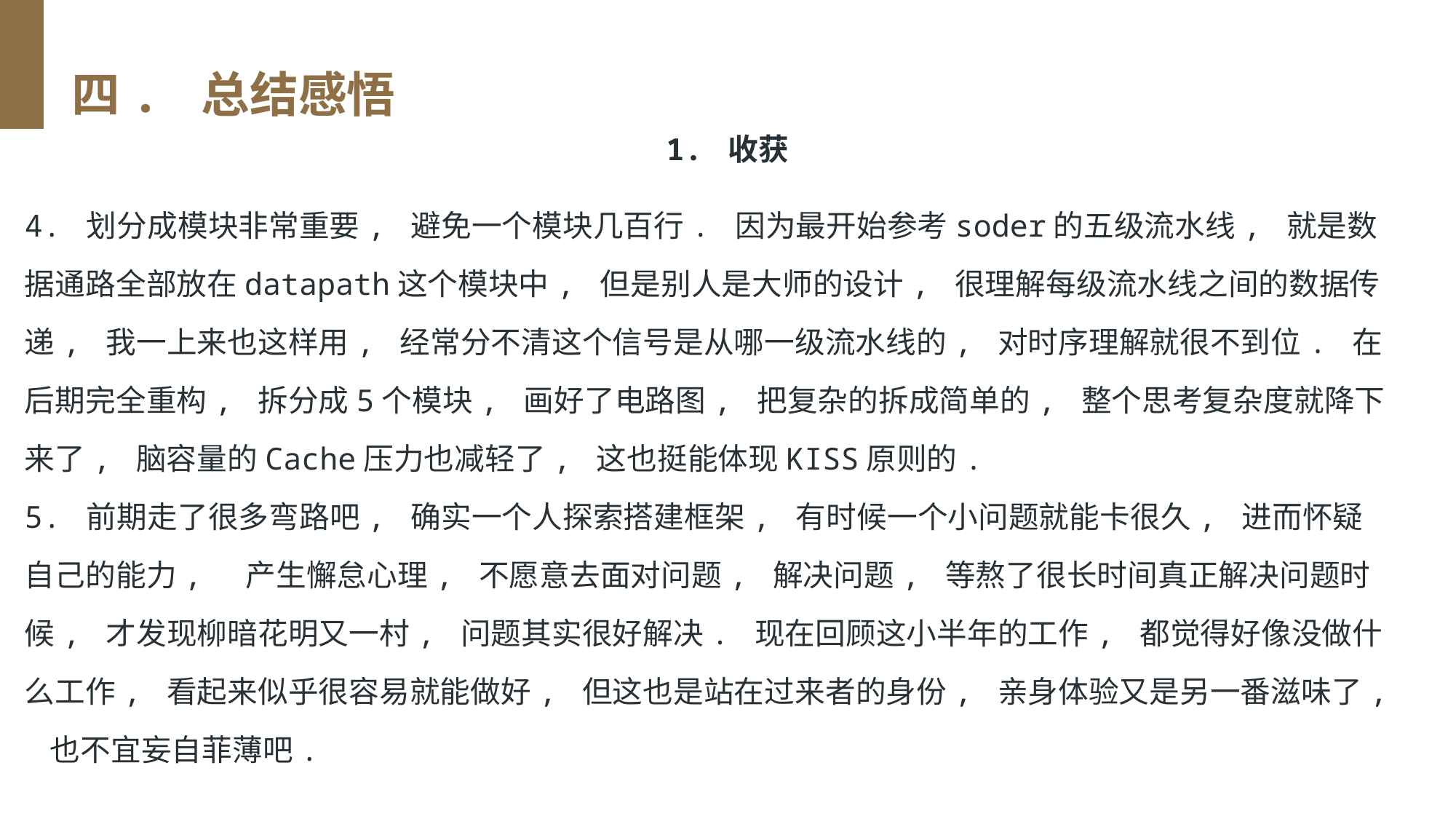

四. 总结感悟
1. 收获
4. 划分成模块非常重要, 避免一个模块几百行. 因为最开始参考soder的五级流水线, 就是数据通路全部放在datapath这个模块中, 但是别人是大师的设计, 很理解每级流水线之间的数据传递, 我一上来也这样用, 经常分不清这个信号是从哪一级流水线的, 对时序理解就很不到位. 在后期完全重构, 拆分成5个模块, 画好了电路图, 把复杂的拆成简单的, 整个思考复杂度就降下来了, 脑容量的Cache压力也减轻了, 这也挺能体现KISS原则的.
5. 前期走了很多弯路吧, 确实一个人探索搭建框架, 有时候一个小问题就能卡很久, 进而怀疑自己的能力,  产生懈怠心理, 不愿意去面对问题, 解决问题, 等熬了很长时间真正解决问题时候, 才发现柳暗花明又一村, 问题其实很好解决. 现在回顾这小半年的工作, 都觉得好像没做什么工作, 看起来似乎很容易就能做好, 但这也是站在过来者的身份, 亲身体验又是另一番滋味了, 也不宜妄自菲薄吧.

14